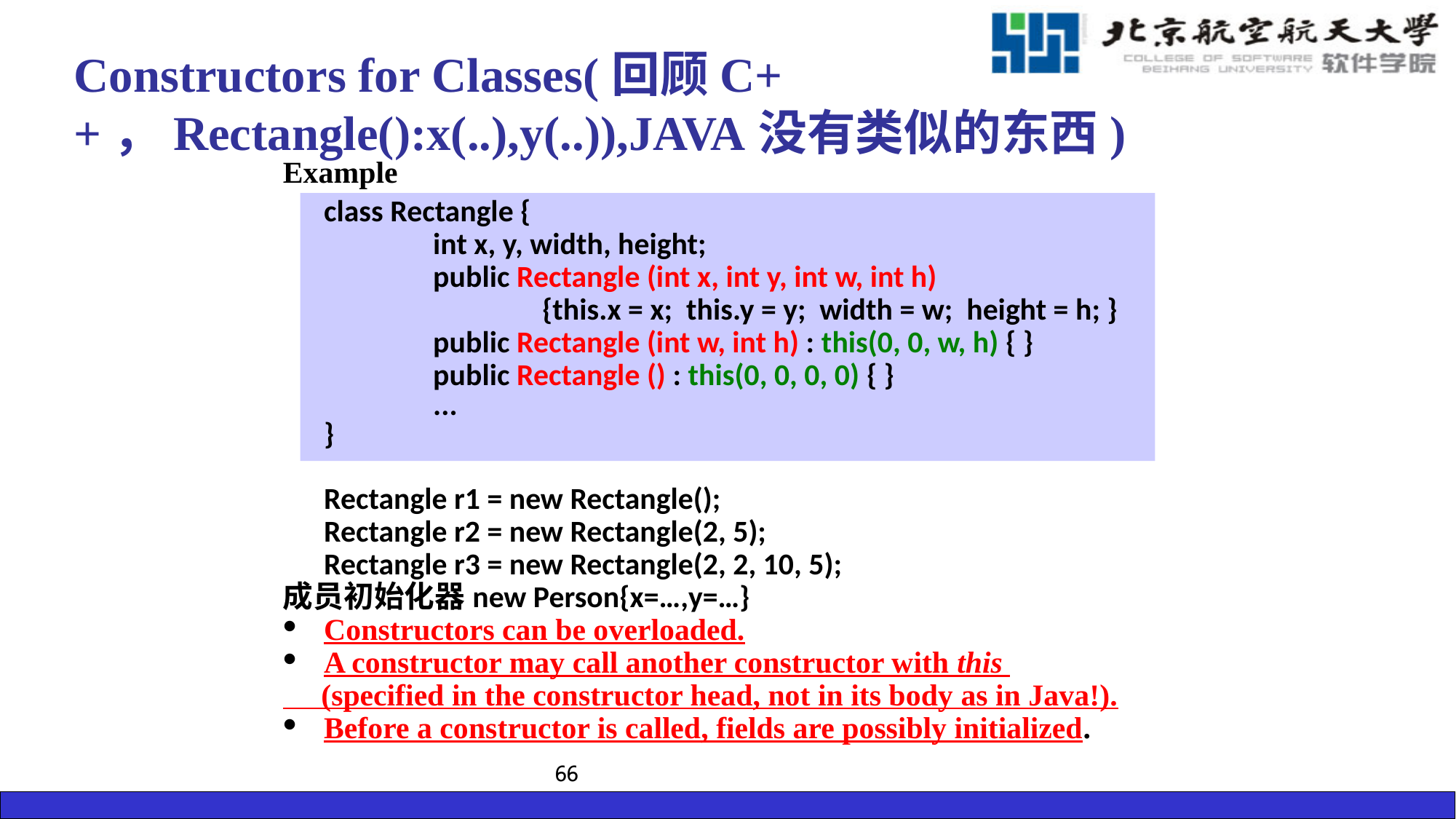

# Constructors for Classes(回顾C++，Rectangle():x(..),y(..)),JAVA没有类似的东西)
Example
	class Rectangle {
		int x, y, width, height;
		public Rectangle (int x, int y, int w, int h)
			{this.x = x;  this.y = y;  width = w;  height = h; }
		public Rectangle (int w, int h) : this(0, 0, w, h) { }
		public Rectangle () : this(0, 0, 0, 0) { }
		...
	}

	Rectangle r1 = new Rectangle();
	Rectangle r2 = new Rectangle(2, 5);
	Rectangle r3 = new Rectangle(2, 2, 10, 5);
成员初始化器new Person{x=…,y=…}
Constructors can be overloaded.
A constructor may call another constructor with this
     (specified in the constructor head, not in its body as in Java!).
Before a constructor is called, fields are possibly initialized.

66